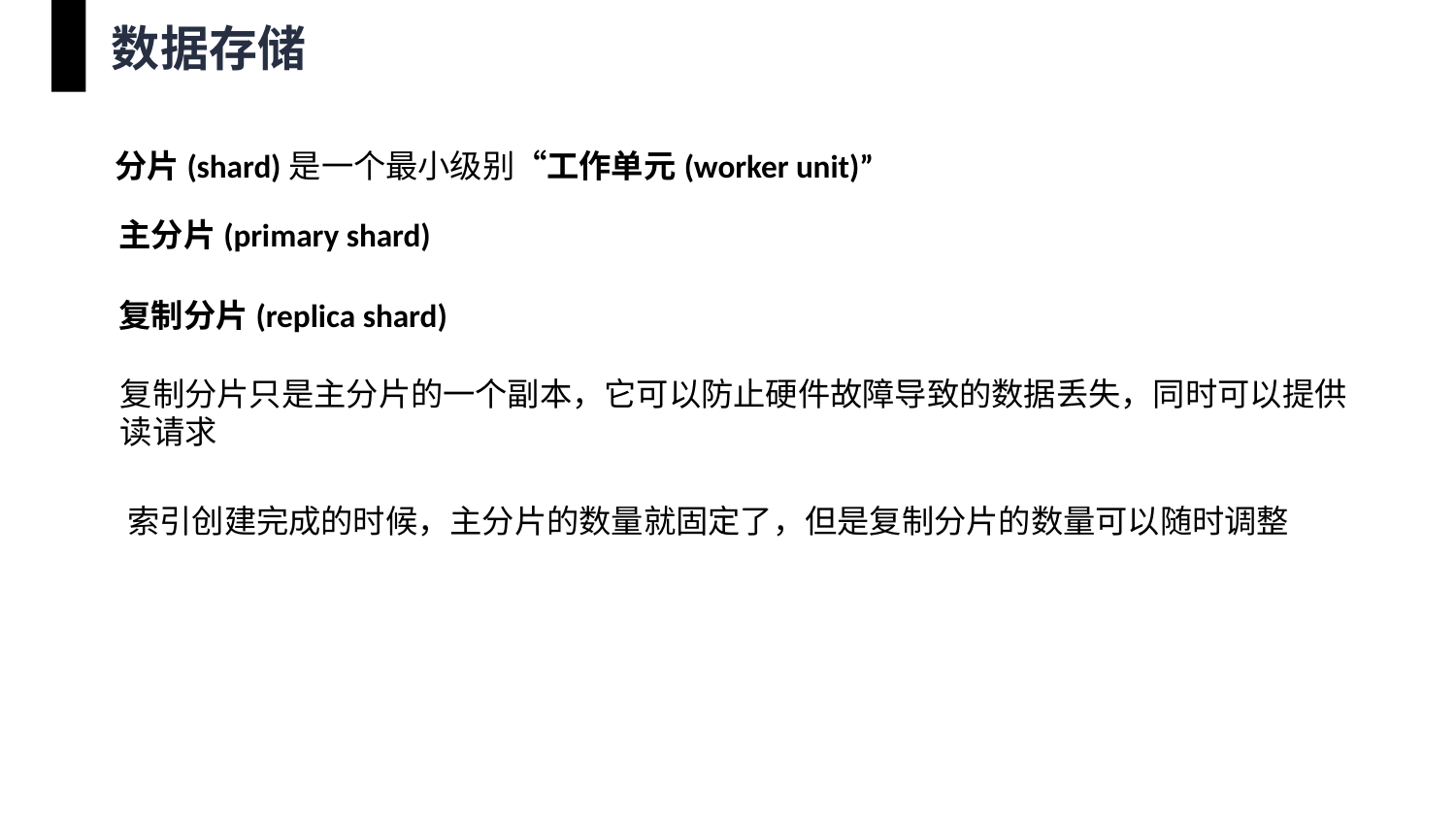

数据存储
分片(shard)是一个最小级别“工作单元(worker unit)”
主分片(primary shard)
复制分片(replica shard)
复制分片只是主分片的一个副本，它可以防止硬件故障导致的数据丢失，同时可以提供读请求
索引创建完成的时候，主分片的数量就固定了，但是复制分片的数量可以随时调整